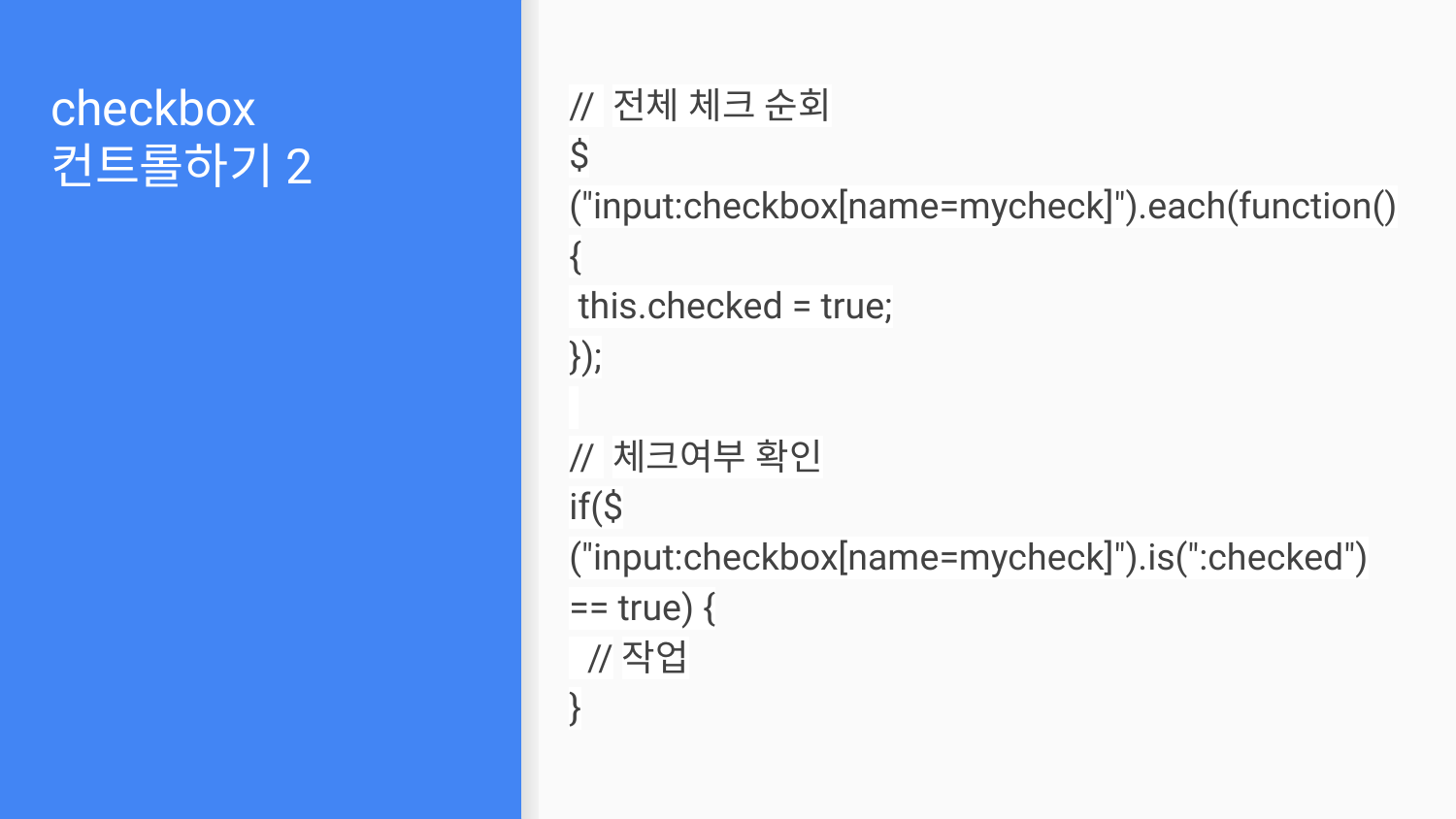

// 전체 체크 순회
$("input:checkbox[name=mycheck]").each(function() {
 this.checked = true;
});

// 체크여부 확인
if($("input:checkbox[name=mycheck]").is(":checked") == true) {
  //작업
}

# checkbox
컨트롤하기2